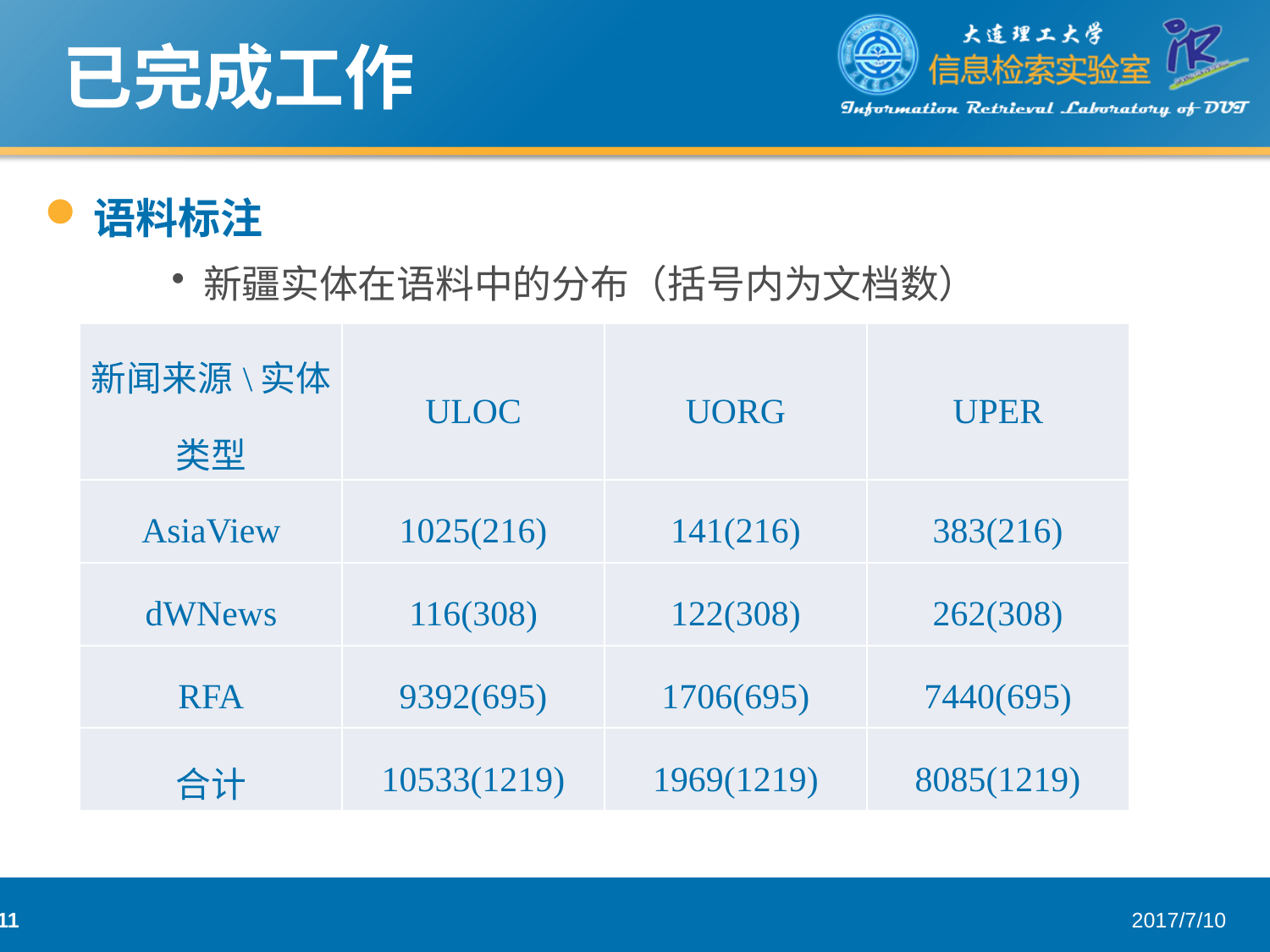

# 已完成工作
语料标注
新疆实体在语料中的分布（括号内为文档数）

| 新闻来源\实体类型 | ULOC | UORG | UPER |
| --- | --- | --- | --- |
| AsiaView | 1025(216) | 141(216) | 383(216) |
| dWNews | 116(308) | 122(308) | 262(308) |
| RFA | 9392(695) | 1706(695) | 7440(695) |
| 合计 | 10533(1219) | 1969(1219) | 8085(1219) |